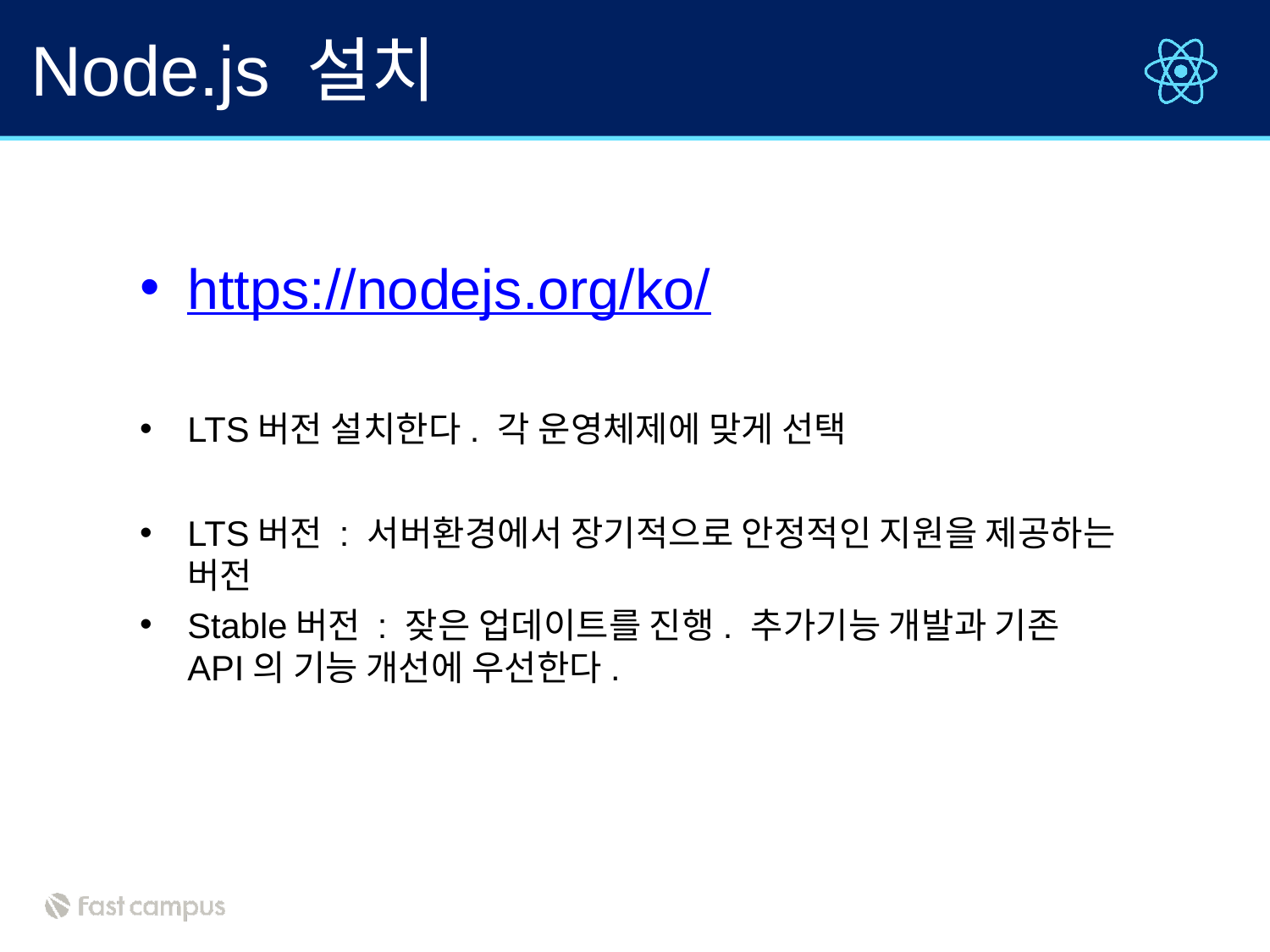

# Node.js 설치
https://nodejs.org/ko/

LTS버전 설치한다. 각 운영체제에 맞게 선택

LTS버전 : 서버환경에서 장기적으로 안정적인 지원을 제공하는 버전
Stable버전 : 잦은 업데이트를 진행. 추가기능 개발과 기존 API의 기능 개선에 우선한다.